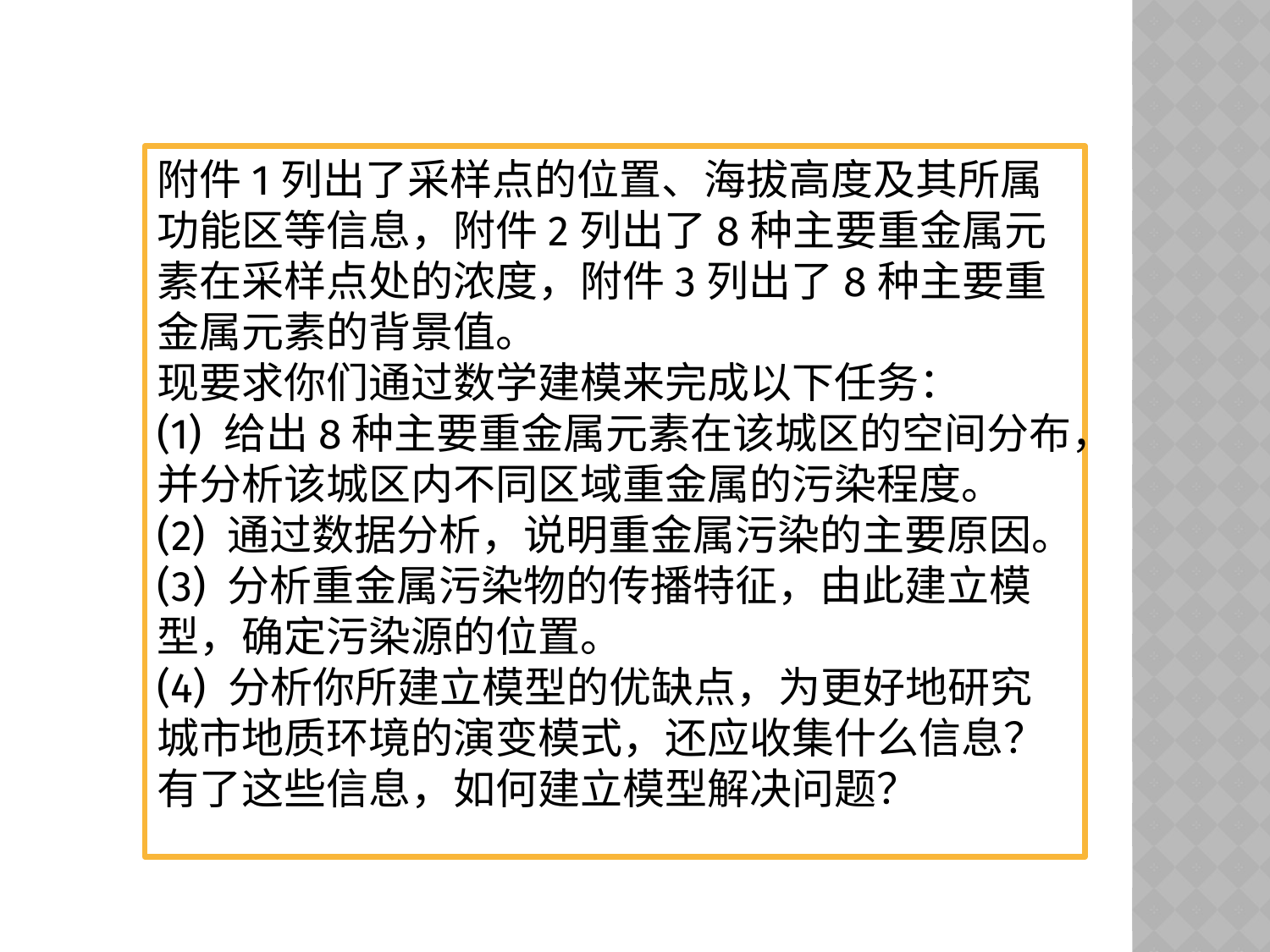

附件1列出了采样点的位置、海拔高度及其所属功能区等信息，附件2列出了8种主要重金属元素在采样点处的浓度，附件3列出了8种主要重金属元素的背景值。
现要求你们通过数学建模来完成以下任务：
(1) 给出8种主要重金属元素在该城区的空间分布，并分析该城区内不同区域重金属的污染程度。
(2) 通过数据分析，说明重金属污染的主要原因。
(3) 分析重金属污染物的传播特征，由此建立模型，确定污染源的位置。
(4) 分析你所建立模型的优缺点，为更好地研究城市地质环境的演变模式，还应收集什么信息？有了这些信息，如何建立模型解决问题？